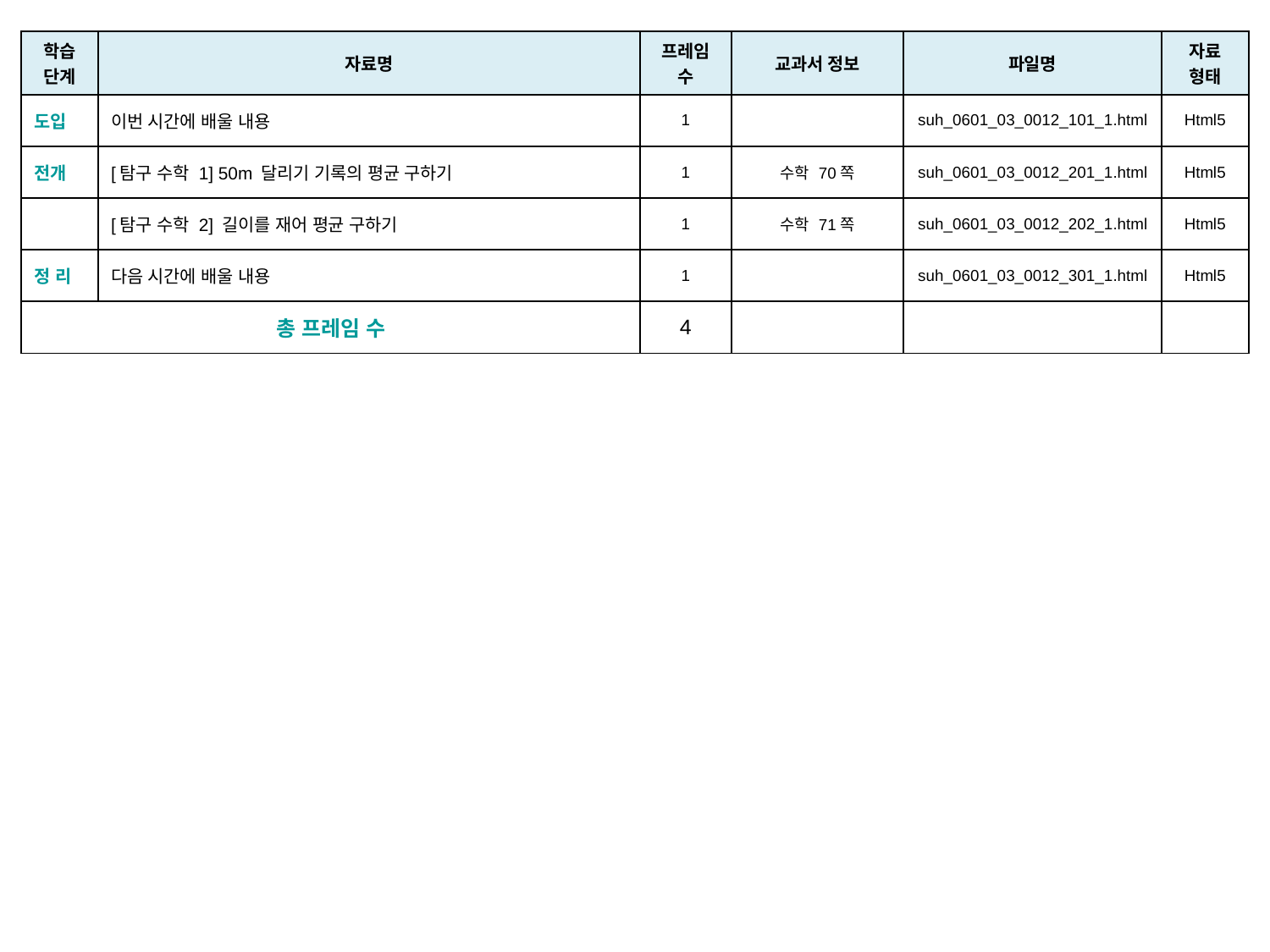

| 학습 단계 | 자료명 | 프레임 수 | 교과서 정보 | 파일명 | 자료 형태 |
| --- | --- | --- | --- | --- | --- |
| 도입 | 이번 시간에 배울 내용 | 1 |  | suh\_0601\_03\_0012\_101\_1.html | Html5 |
| 전개 | [탐구 수학 1] 50m 달리기 기록의 평균 구하기 | 1 | 수학 70쪽 | suh\_0601\_03\_0012\_201\_1.html | Html5 |
|  | [탐구 수학 2] 길이를 재어 평균 구하기 | 1 | 수학 71쪽 | suh\_0601\_03\_0012\_202\_1.html | Html5 |
| 정 리 | 다음 시간에 배울 내용 | 1 |  | suh\_0601\_03\_0012\_301\_1.html | Html5 |
| 총 프레임 수 |  | 4 |  |  |  |